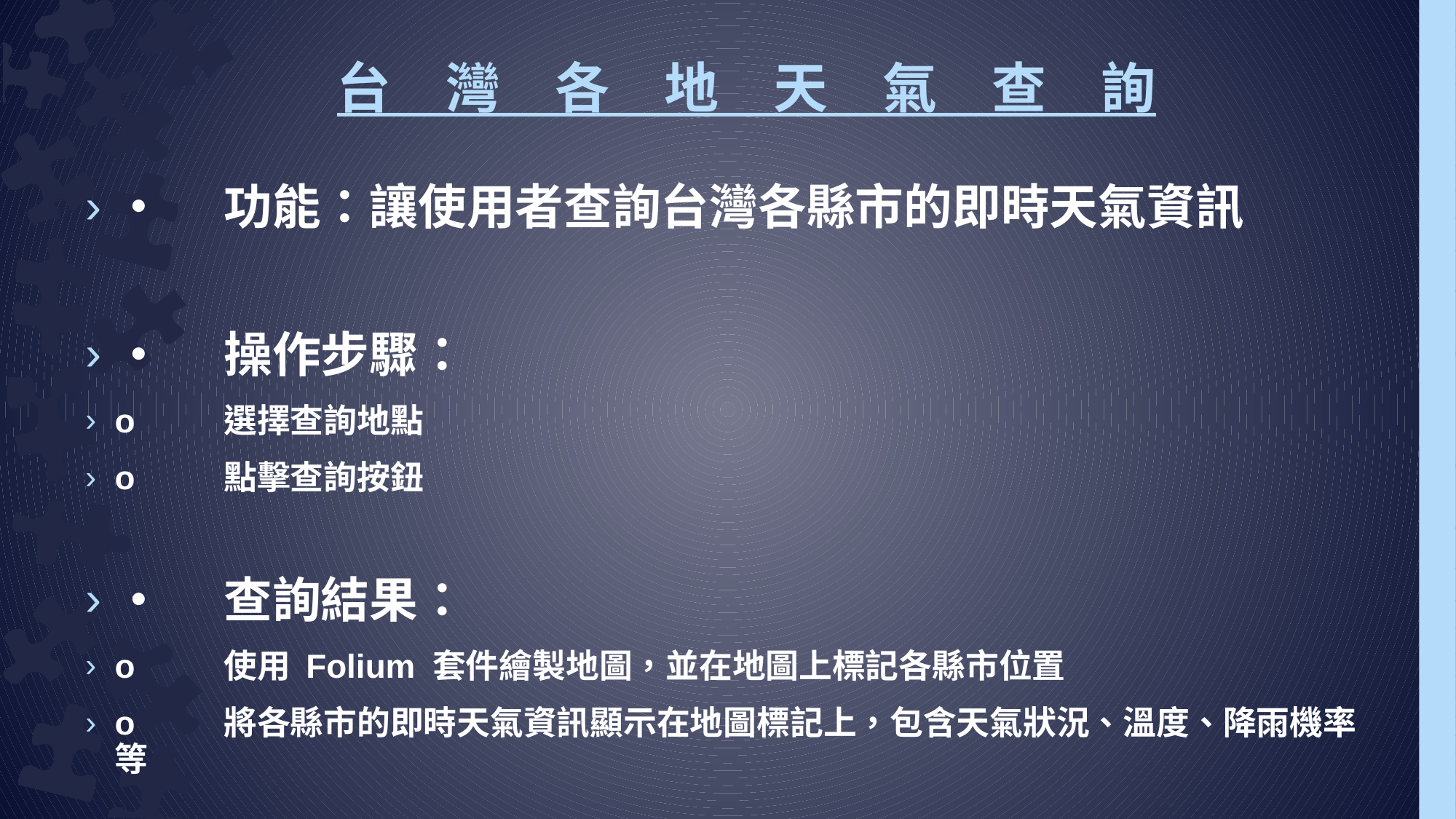

# 台　灣　各　地　天　氣　查　詢
•	功能：讓使用者查詢台灣各縣市的即時天氣資訊

•	操作步驟：
o	選擇查詢地點
o	點擊查詢按鈕

•	查詢結果：
o	使用 Folium 套件繪製地圖，並在地圖上標記各縣市位置
o	將各縣市的即時天氣資訊顯示在地圖標記上，包含天氣狀況、溫度、降雨機率等